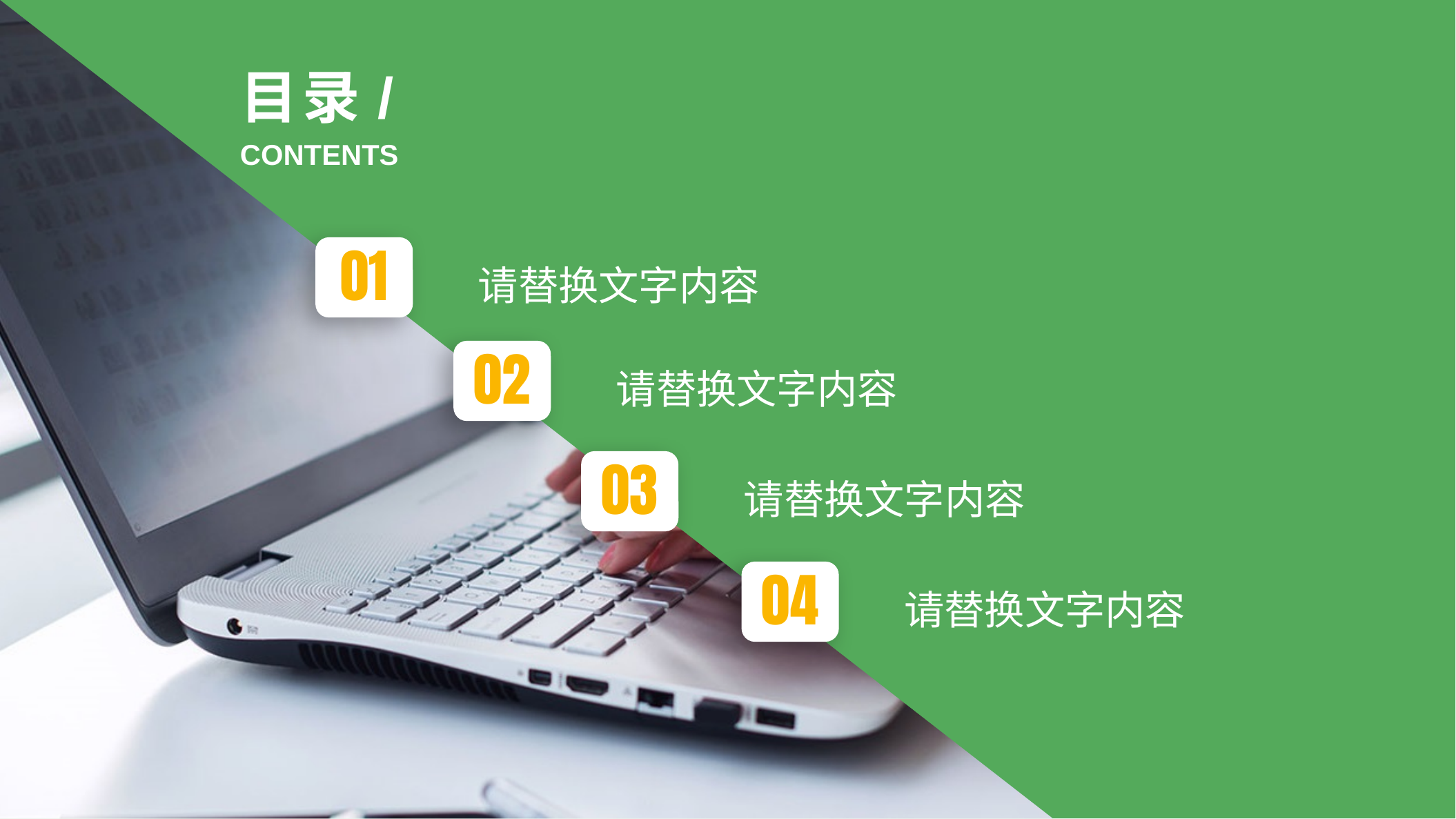

目录/contents
01
请替换文字内容
02
请替换文字内容
03
请替换文字内容
04
请替换文字内容